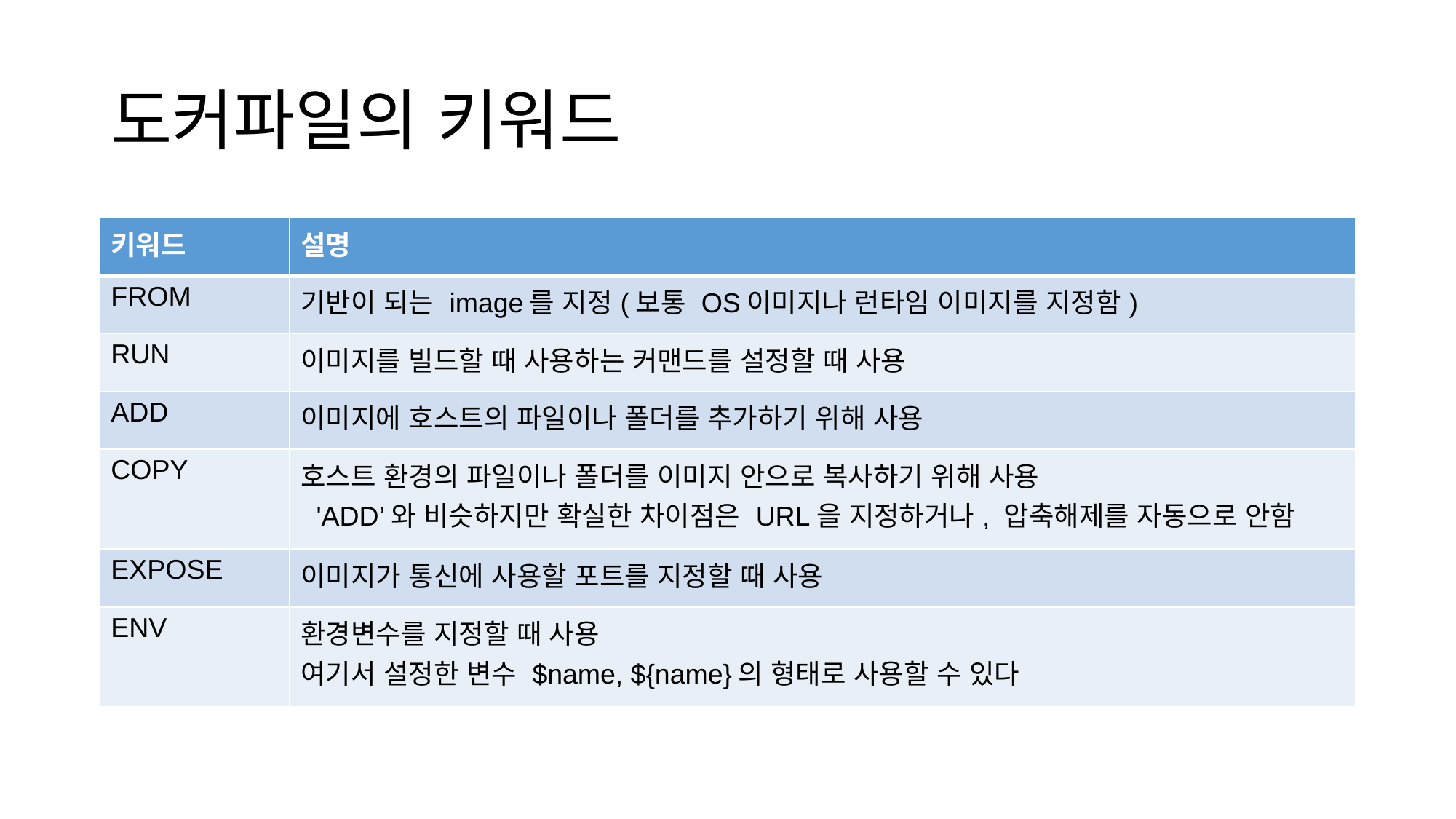

# 도커파일의 키워드
| 키워드 | 설명 |
| --- | --- |
| FROM | 기반이 되는 image를 지정(보통 OS이미지나 런타임 이미지를 지정함) |
| RUN | 이미지를 빌드할 때 사용하는 커맨드를 설정할 때 사용 |
| ADD | 이미지에 호스트의 파일이나 폴더를 추가하기 위해 사용 |
| COPY | 호스트 환경의 파일이나 폴더를 이미지 안으로 복사하기 위해 사용  'ADD’와 비슷하지만 확실한 차이점은 URL을 지정하거나, 압축해제를 자동으로 안함 |
| EXPOSE | 이미지가 통신에 사용할 포트를 지정할 때 사용 |
| ENV | 환경변수를 지정할 때 사용 여기서 설정한 변수 $name, ${name}의 형태로 사용할 수 있다 |